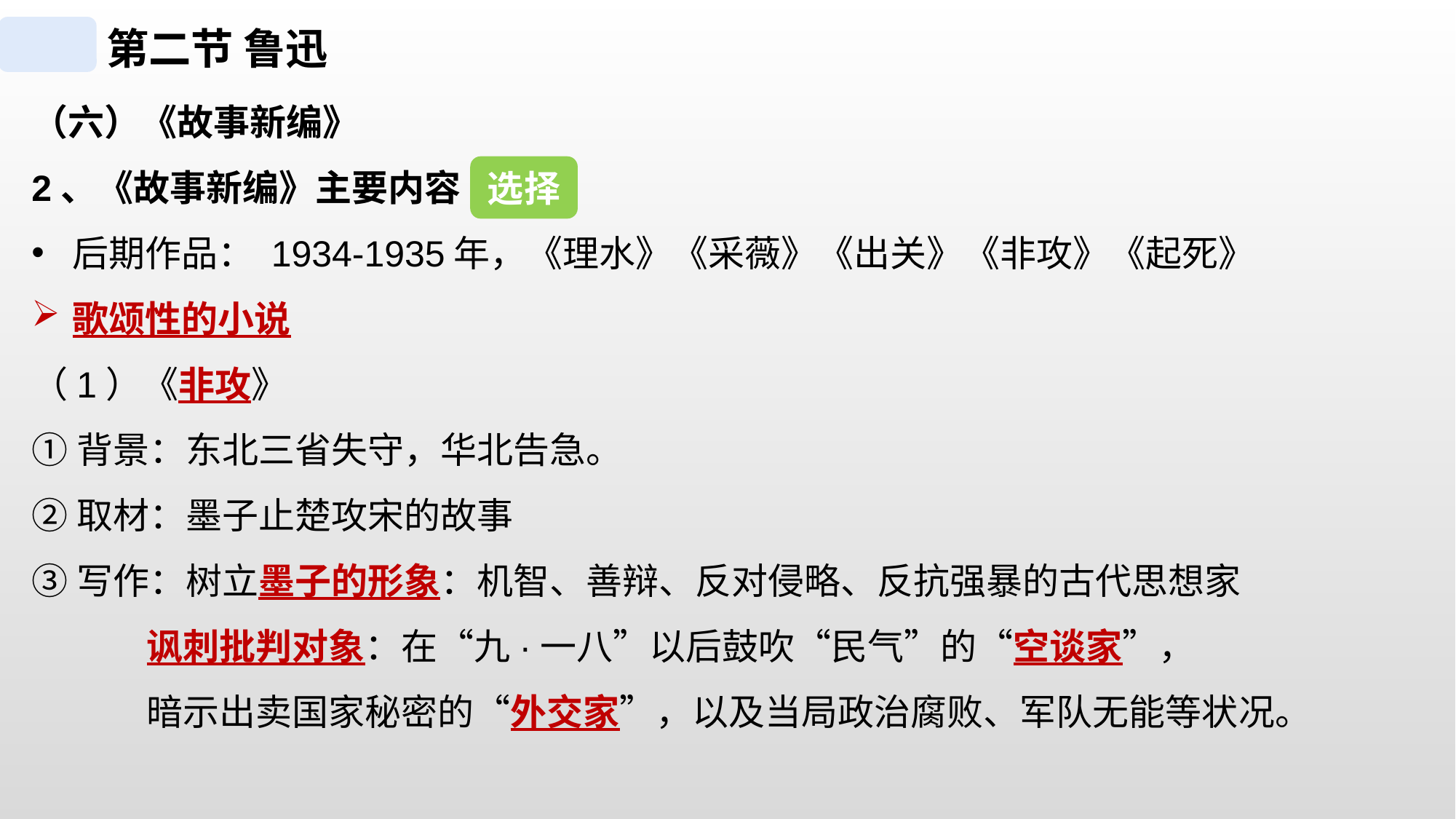

第二节 鲁迅
（六）《故事新编》
2、《故事新编》主要内容
后期作品： 1934-1935年，《理水》《采薇》《出关》《非攻》《起死》
歌颂性的小说
（1）《非攻》
①背景：东北三省失守，华北告急。
②取材：墨子止楚攻宋的故事
③写作：树立墨子的形象：机智、善辩、反对侵略、反抗强暴的古代思想家
             讽刺批判对象：在“九·一八”以后鼓吹“民气”的“空谈家”，
             暗示出卖国家秘密的“外交家”，以及当局政治腐败、军队无能等状况。
选择